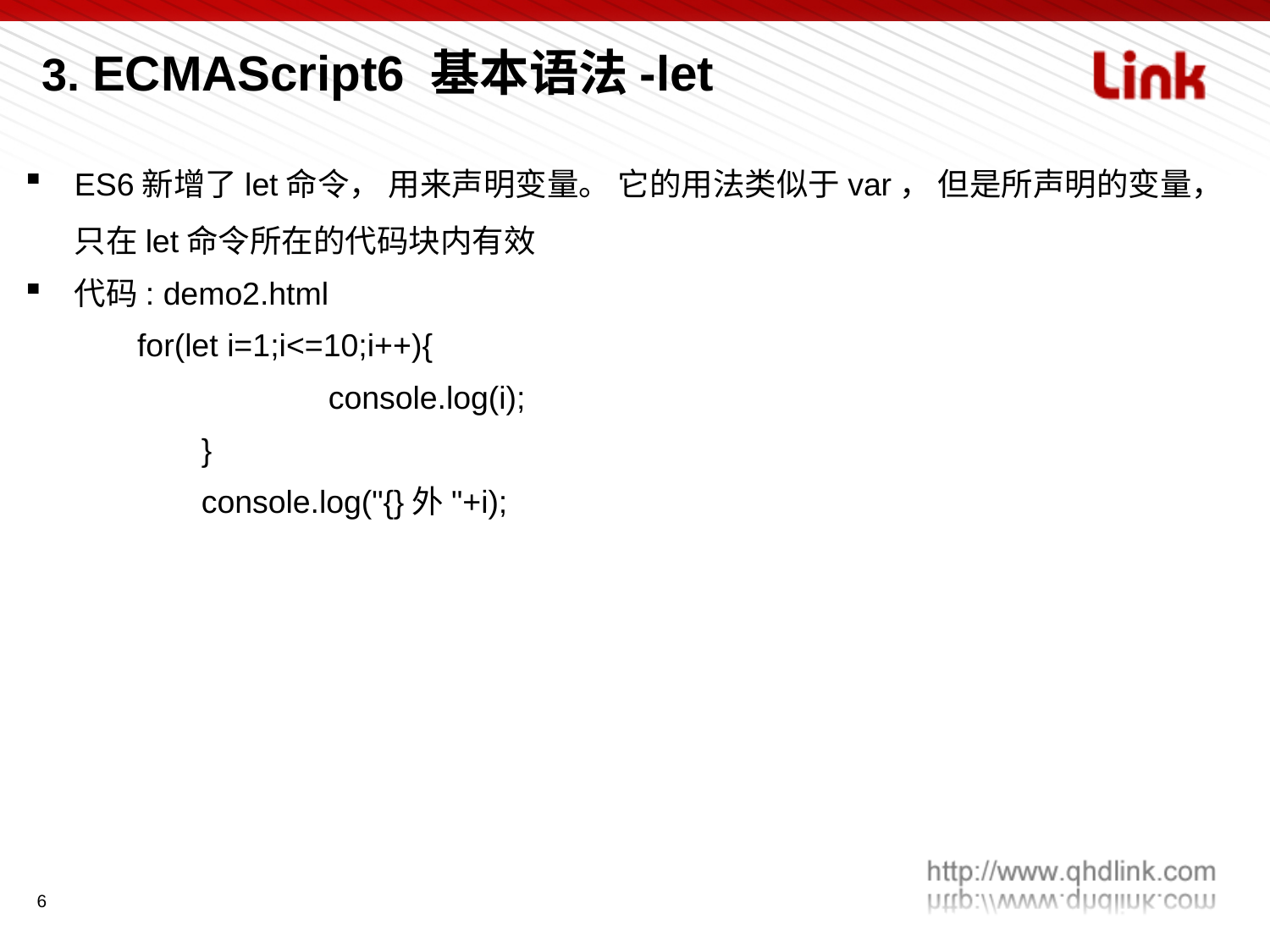

3. ECMAScript6 基本语法-let
ES6新增了let命令， 用来声明变量。 它的用法类似于var， 但是所声明的变量， 只在let命令所在的代码块内有效
代码: demo2.html
             for(let i=1;i<=10;i++){
			console.log(i);
		}
		console.log("{}外"+i);
6